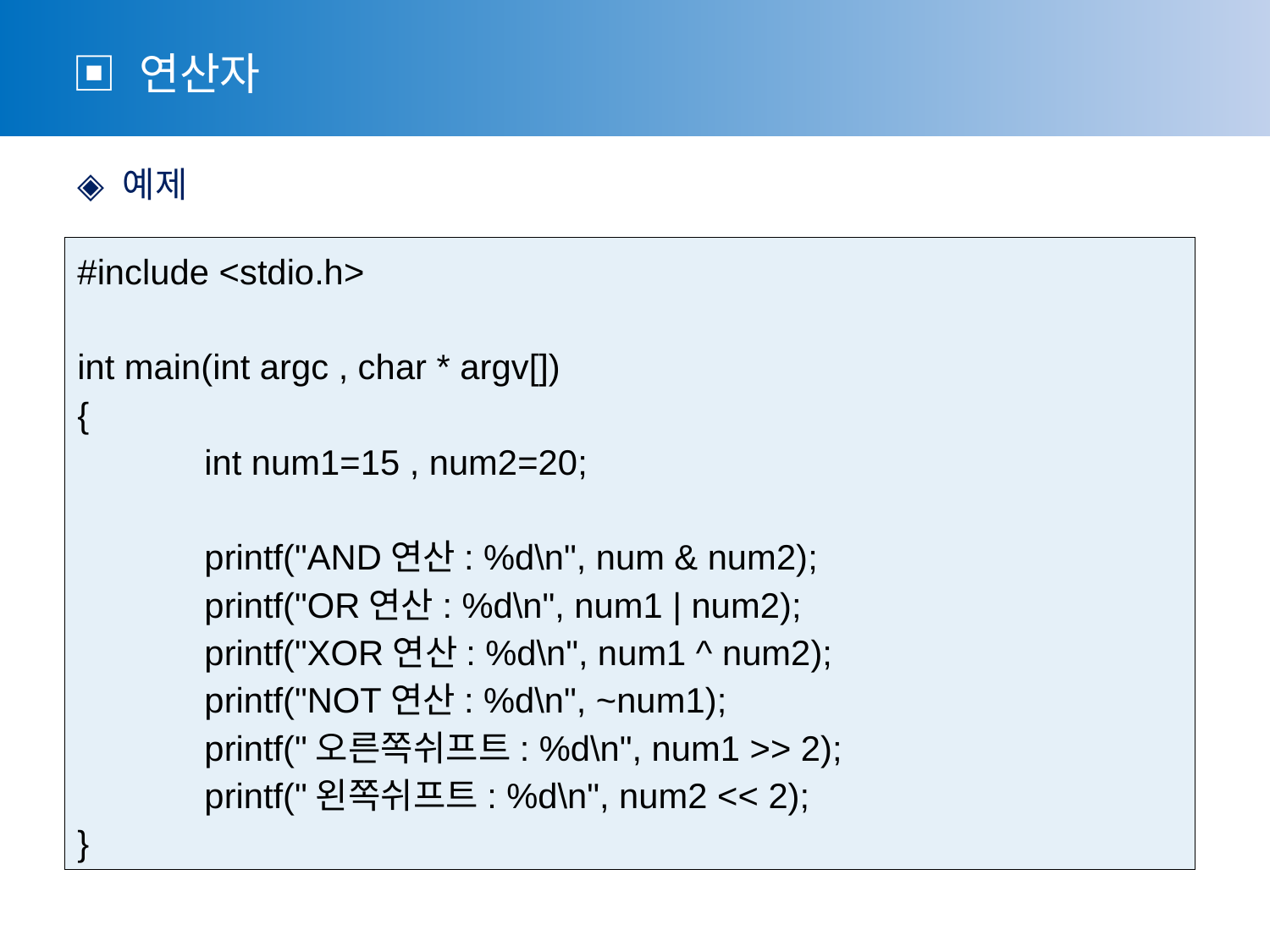

▣ 연산자
 ◈ 예제
#include <stdio.h>

int main(int argc , char * argv[])
{
	int num1=15 , num2=20;

	printf("AND연산: %d\n", num & num2);
	printf("OR연산: %d\n", num1 | num2);
	printf("XOR연산: %d\n", num1 ^ num2);
	printf("NOT연산: %d\n", ~num1);
	printf("오른쪽쉬프트: %d\n", num1 >> 2);
	printf("왼쪽쉬프트: %d\n", num2 << 2);
}